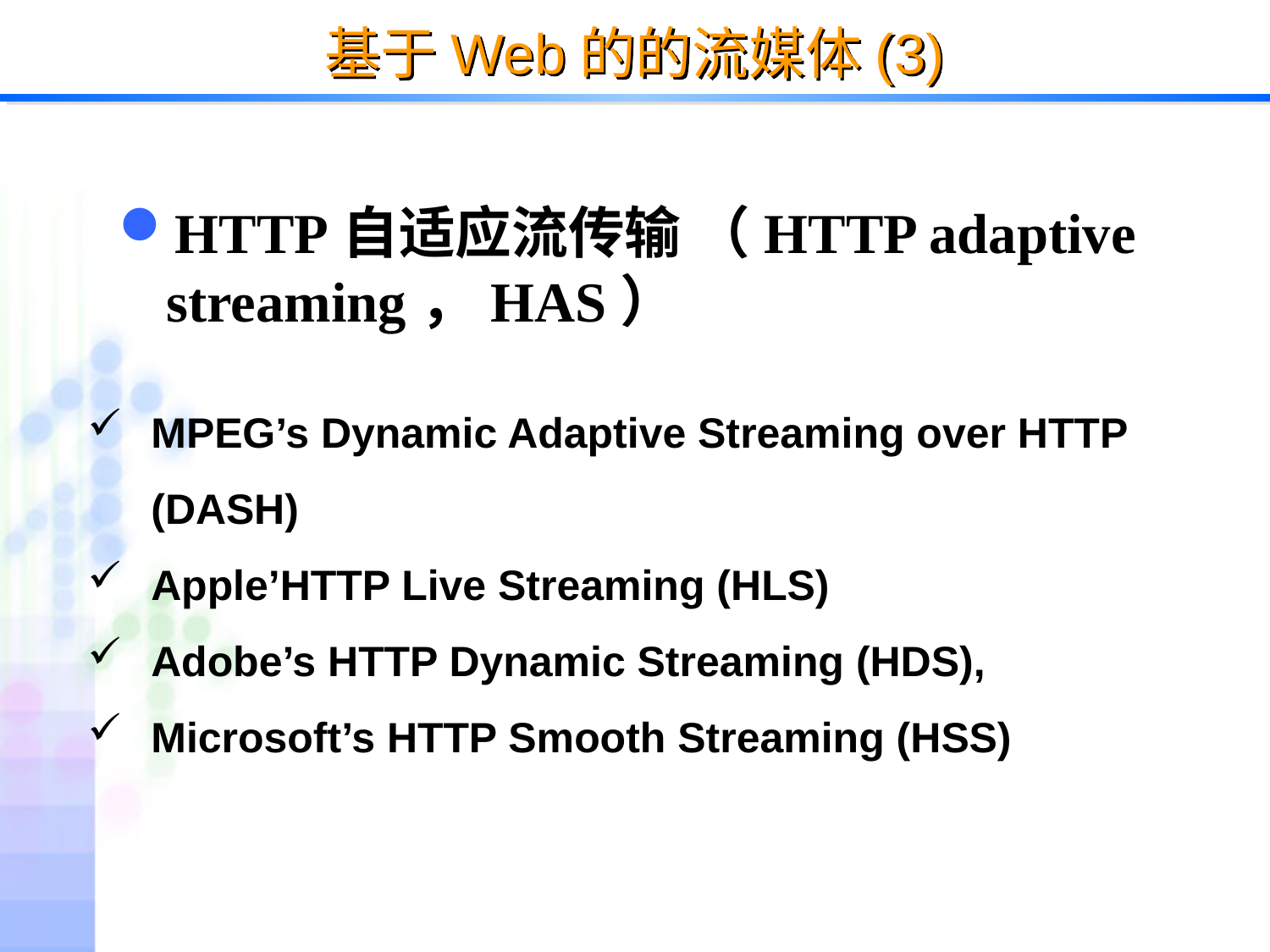

# 基于Web的的流媒体(3)
HTTP自适应流传输 （HTTP adaptive streaming，HAS）

MPEG’s Dynamic Adaptive Streaming over HTTP (DASH)
Apple’HTTP Live Streaming (HLS)
Adobe’s HTTP Dynamic Streaming (HDS),
Microsoft’s HTTP Smooth Streaming (HSS)